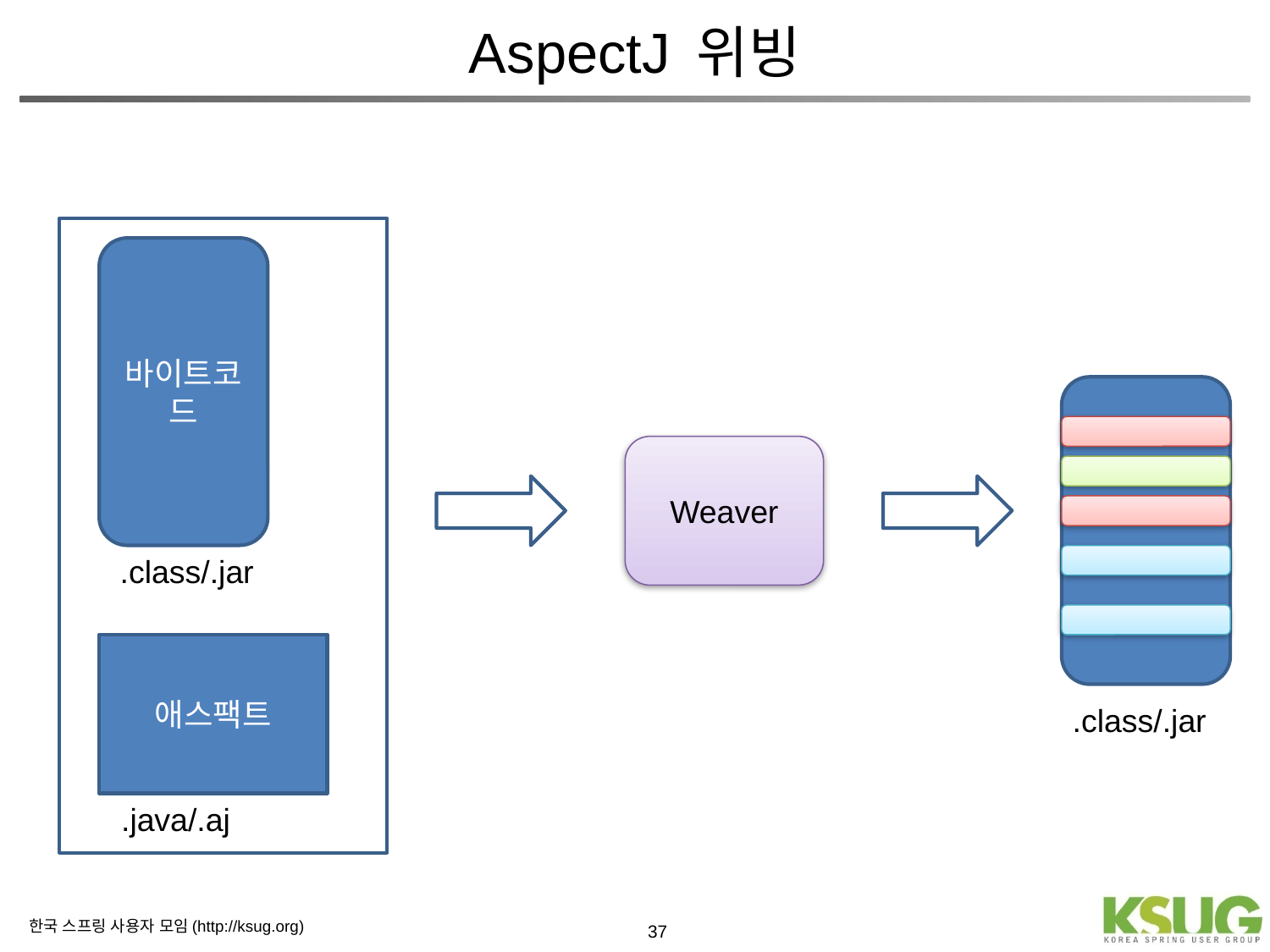

# AspectJ 위빙

바이트코드

Weaver

.class/.jar
애스팩트
.class/.jar
.java/.aj